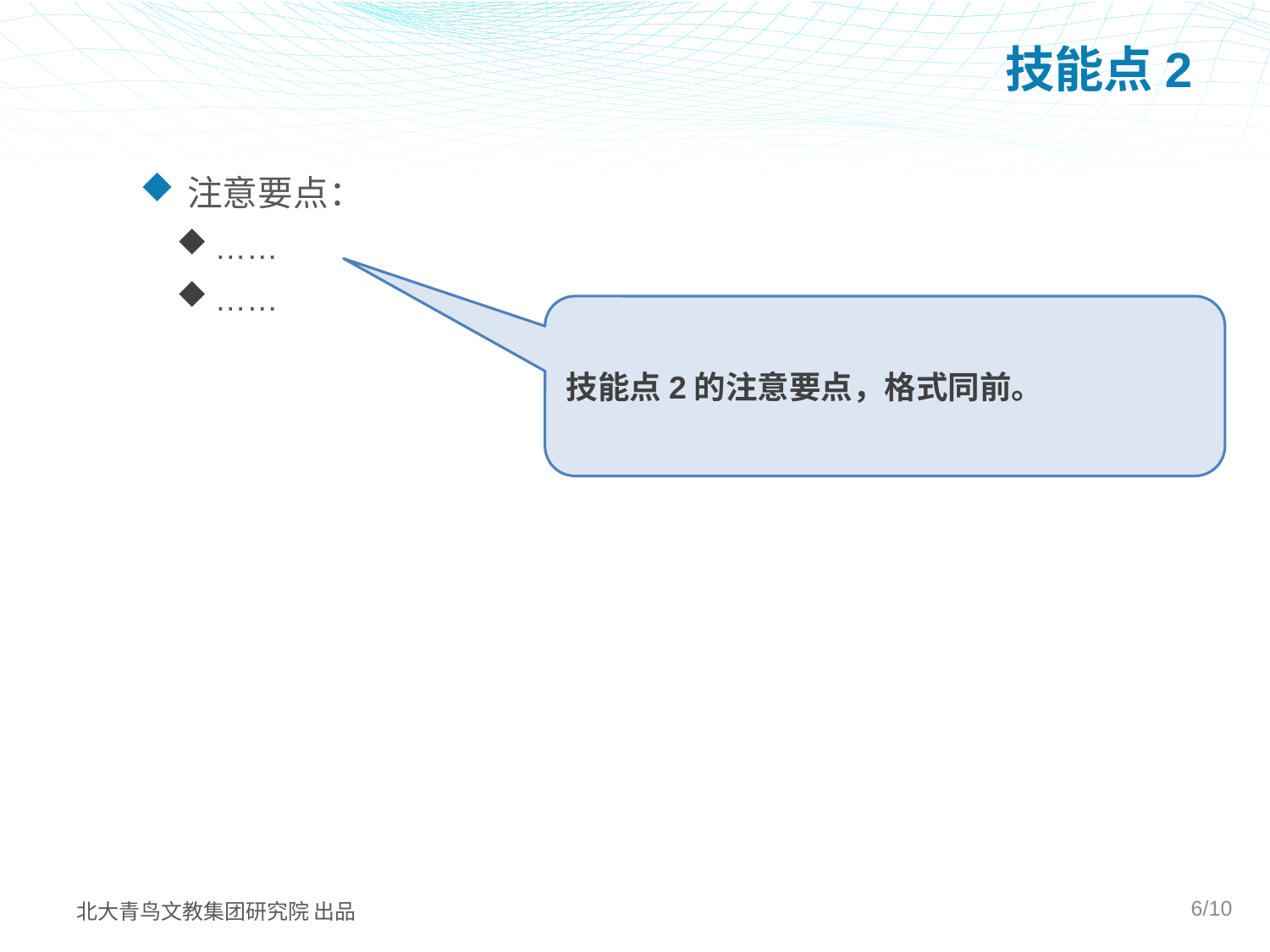

# 技能点2
注意要点：
……
……

技能点2的注意要点，格式同前。
6/10